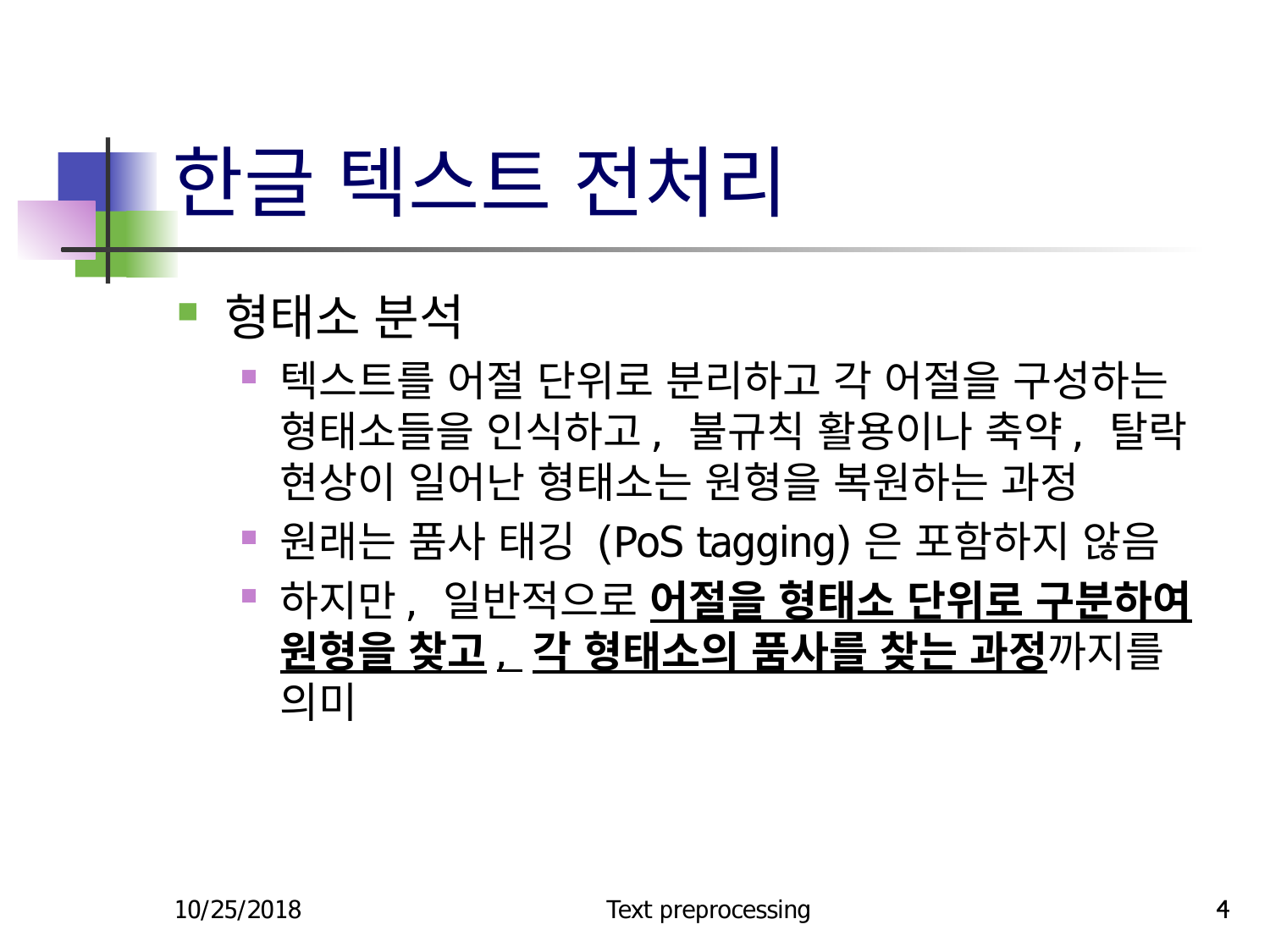

# 한글 텍스트 전처리
형태소 분석
텍스트를 어절 단위로 분리하고 각 어절을 구성하는 형태소들을 인식하고, 불규칙 활용이나 축약, 탈락 현상이 일어난 형태소는 원형을 복원하는 과정
원래는 품사 태깅 (PoS tagging)은 포함하지 않음
하지만, 일반적으로 어절을 형태소 단위로 구분하여 원형을 찾고, 각 형태소의 품사를 찾는 과정까지를 의미
10/25/2018
Text preprocessing
4